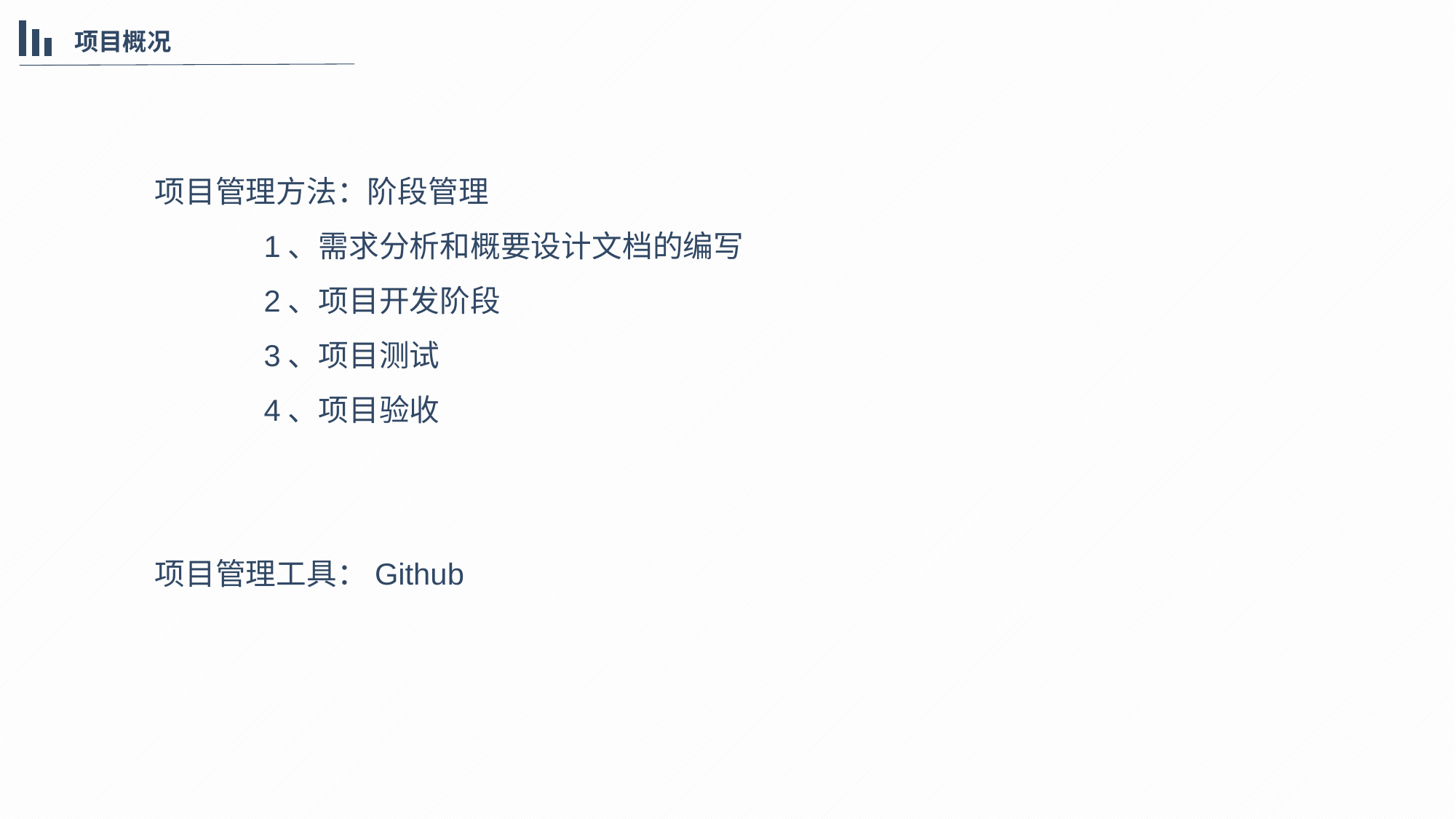

项目概况

项目管理方法：阶段管理
	1、需求分析和概要设计文档的编写
	2、项目开发阶段
	3、项目测试
	4、项目验收

项目管理工具：Github